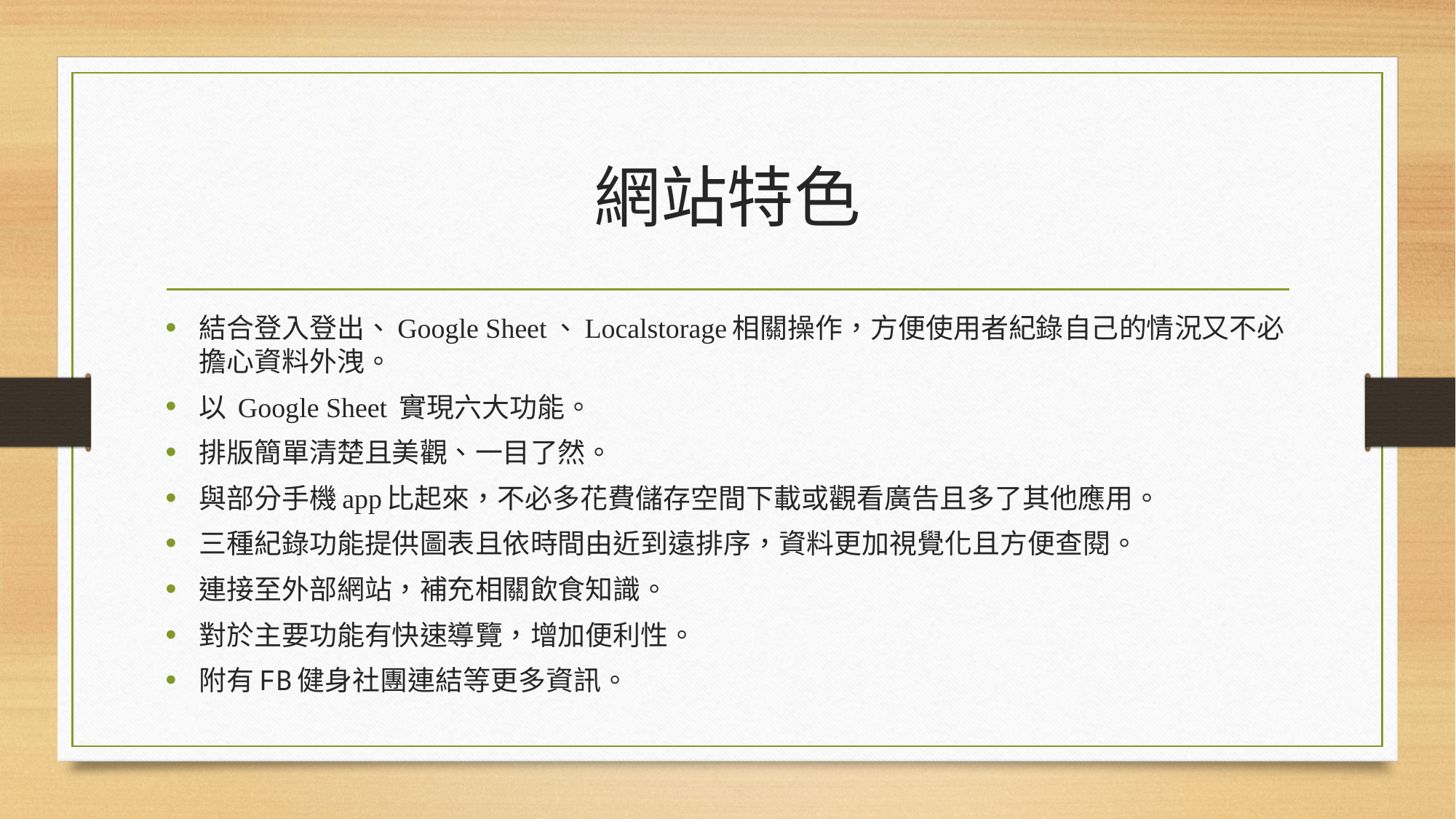

# 網站特色
結合登入登出、Google Sheet、Localstorage相關操作，方便使用者紀錄自己的情況又不必擔心資料外洩。
以 Google Sheet 實現六大功能。
排版簡單清楚且美觀、一目了然。
與部分手機app比起來，不必多花費儲存空間下載或觀看廣告且多了其他應用。
三種紀錄功能提供圖表且依時間由近到遠排序，資料更加視覺化且方便查閱。
連接至外部網站，補充相關飲食知識。
對於主要功能有快速導覽，增加便利性。
附有FB健身社團連結等更多資訊。